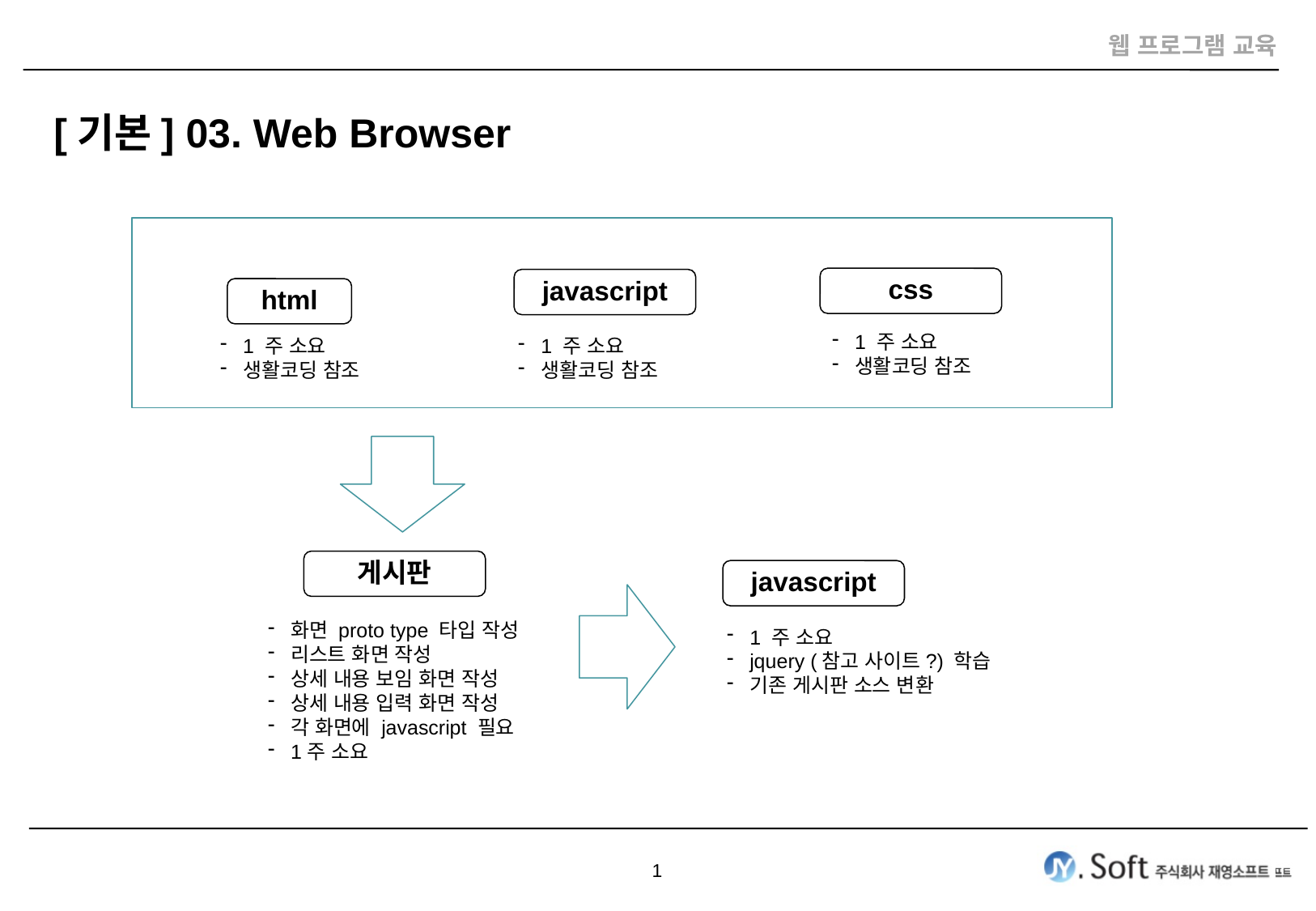

[기본] 03. Web Browser

css
javascript
html
1 주 소요
생활코딩 참조
1 주 소요
생활코딩 참조
1 주 소요
생활코딩 참조

게시판
javascript

화면 proto type 타입 작성
리스트 화면 작성
상세 내용 보임 화면 작성
상세 내용 입력 화면 작성
각 화면에 javascript 필요
1주 소요
1 주 소요
jquery (참고 사이트?) 학습
기존 게시판 소스 변환